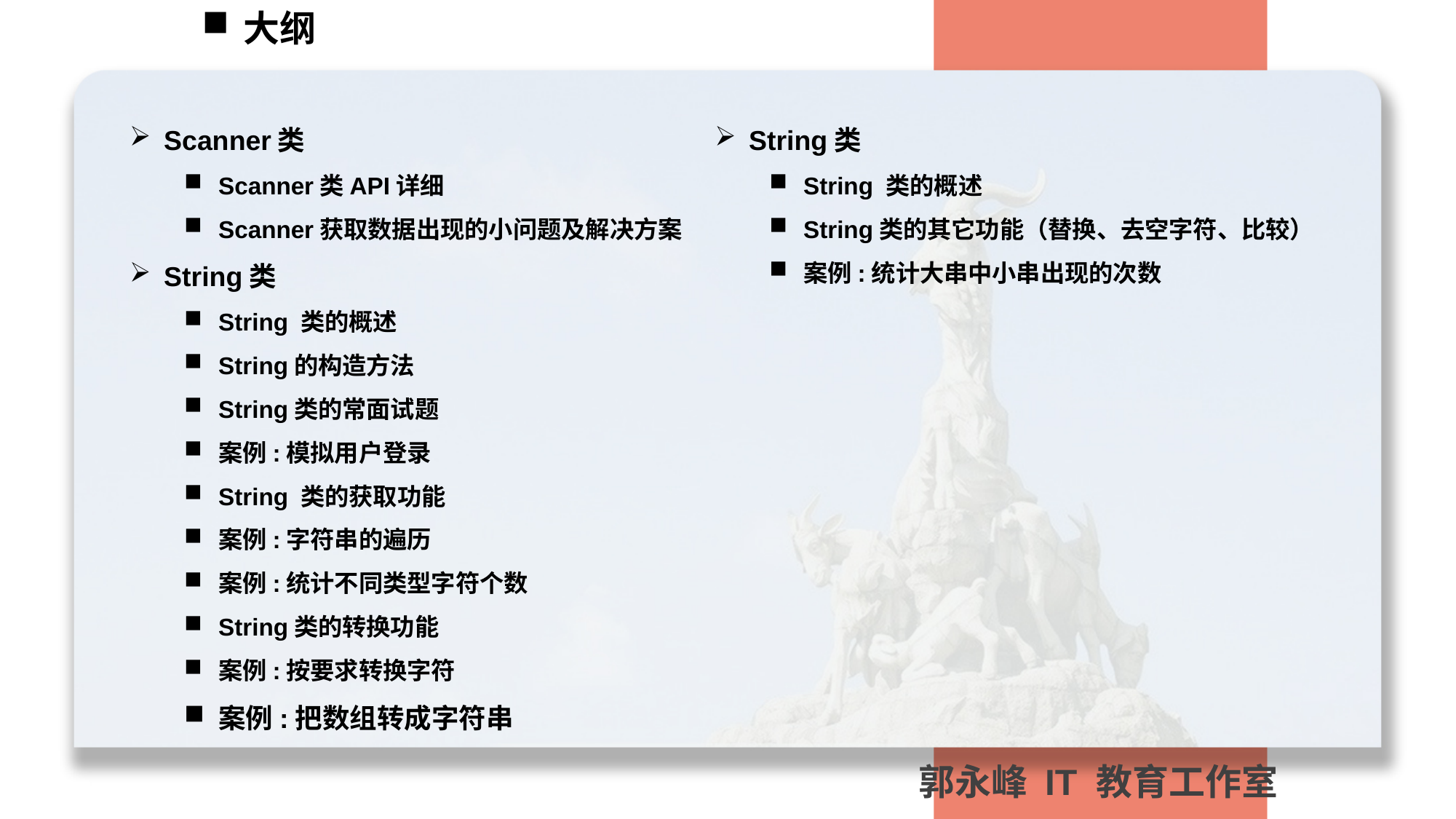

大纲
Scanner类
Scanner类API详细
Scanner获取数据出现的小问题及解决方案
String类
String 类的概述
String的构造方法
String类的常面试题
案例:模拟用户登录
String 类的获取功能
案例:字符串的遍历
案例:统计不同类型字符个数
String类的转换功能
案例:按要求转换字符
案例:把数组转成字符串
String类
String 类的概述
String类的其它功能（替换、去空字符、比较）
案例:统计大串中小串出现的次数